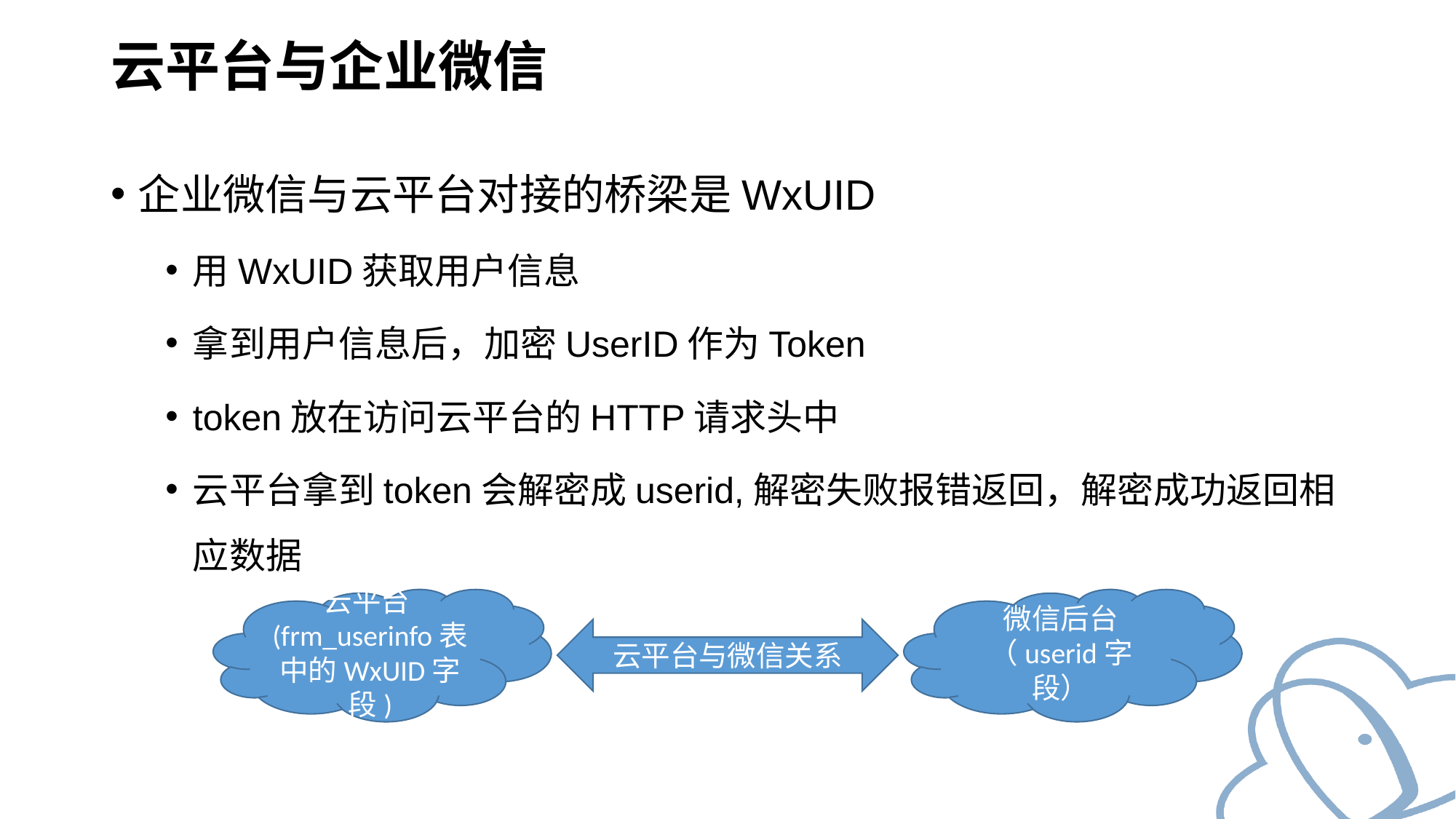

# 云平台与企业微信
企业微信与云平台对接的桥梁是WxUID
用WxUID获取用户信息
拿到用户信息后，加密UserID作为Token
token放在访问云平台的HTTP请求头中
云平台拿到token会解密成userid,解密失败报错返回，解密成功返回相应数据
云平台(frm_userinfo表中的WxUID字段)
微信后台（userid字段）
云平台与微信关系